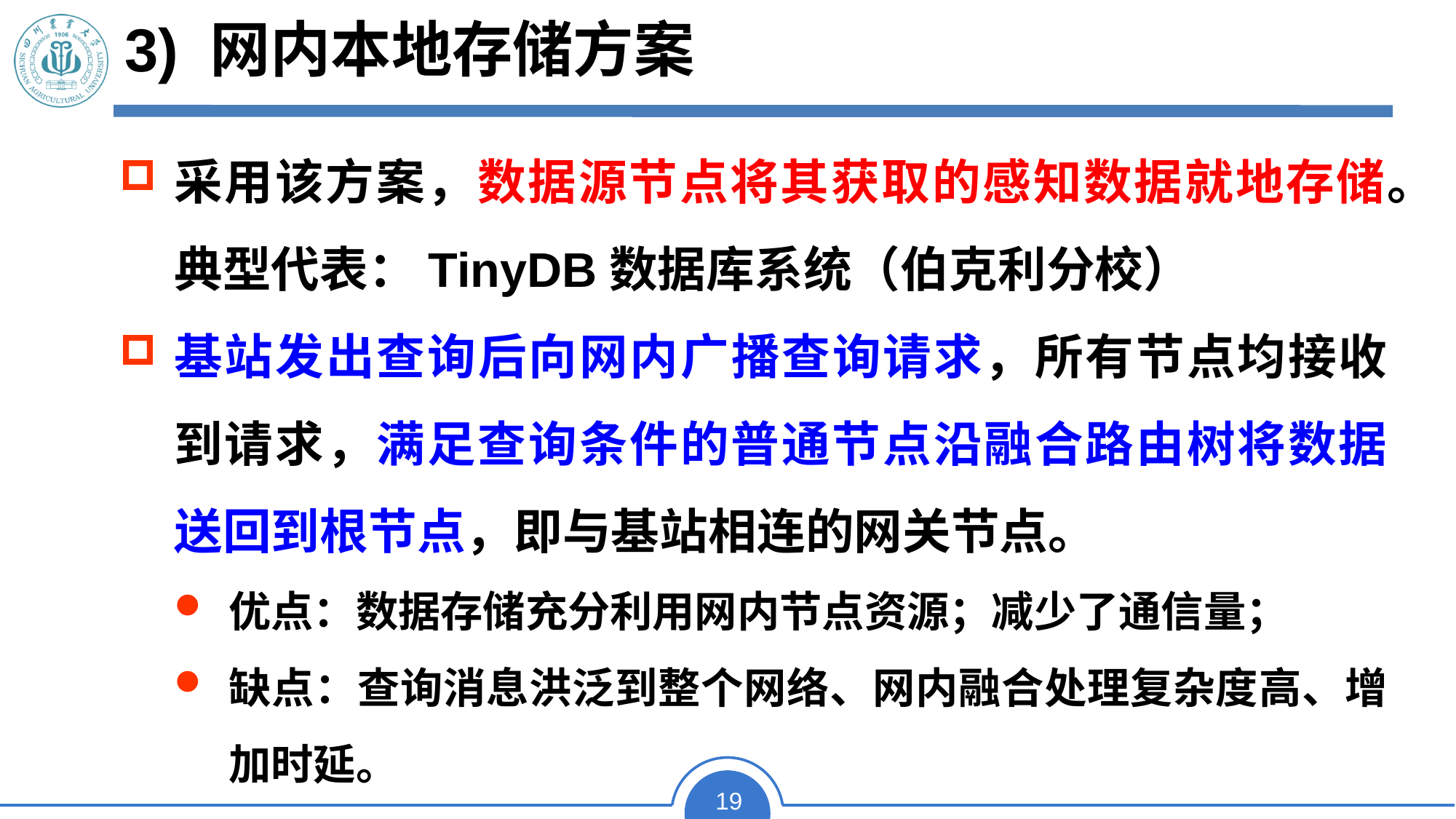

# 3) 网内本地存储方案
采用该方案，数据源节点将其获取的感知数据就地存储。典型代表：TinyDB数据库系统（伯克利分校）
基站发出查询后向网内广播查询请求，所有节点均接收到请求，满足查询条件的普通节点沿融合路由树将数据送回到根节点，即与基站相连的网关节点。
优点：数据存储充分利用网内节点资源；减少了通信量；
缺点：查询消息洪泛到整个网络、网内融合处理复杂度高、增加时延。